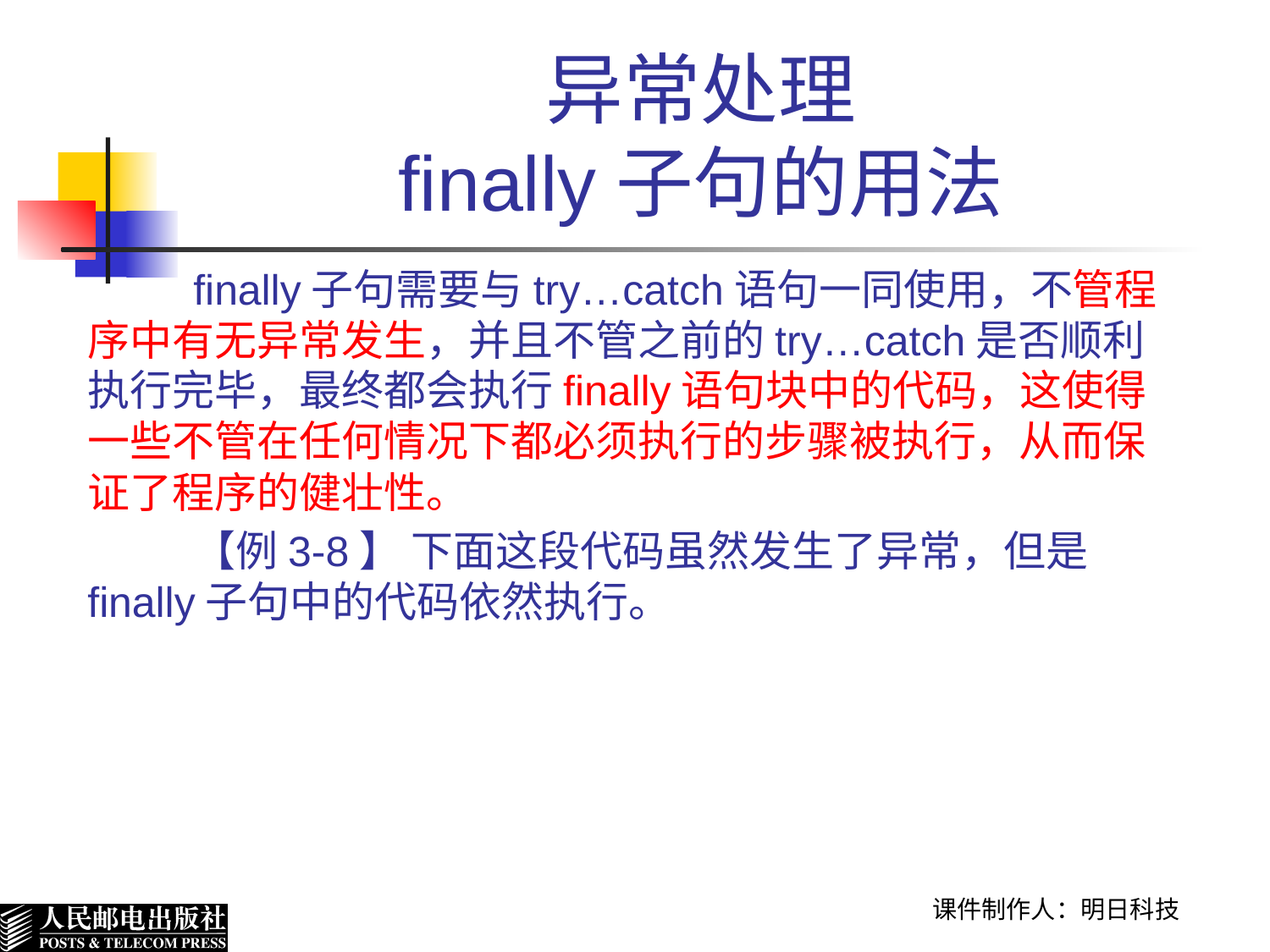

# 异常处理 finally子句的用法
finally子句需要与try…catch语句一同使用，不管程序中有无异常发生，并且不管之前的try…catch是否顺利执行完毕，最终都会执行finally语句块中的代码，这使得一些不管在任何情况下都必须执行的步骤被执行，从而保证了程序的健壮性。
【例3-8】 下面这段代码虽然发生了异常，但是finally子句中的代码依然执行。

课件制作人：明日科技